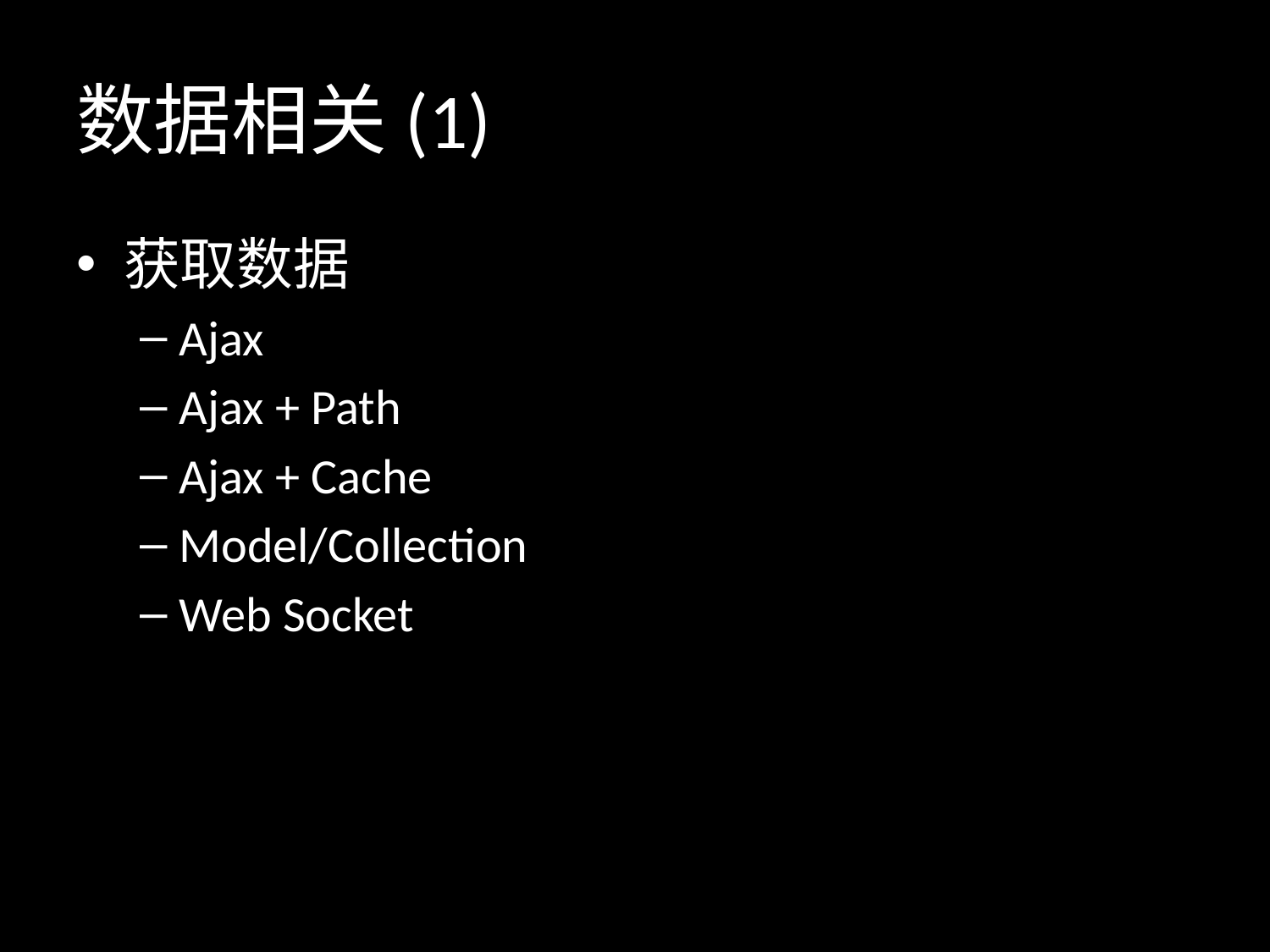

# 数据相关(1)
获取数据
Ajax
Ajax + Path
Ajax + Cache
Model/Collection
Web Socket